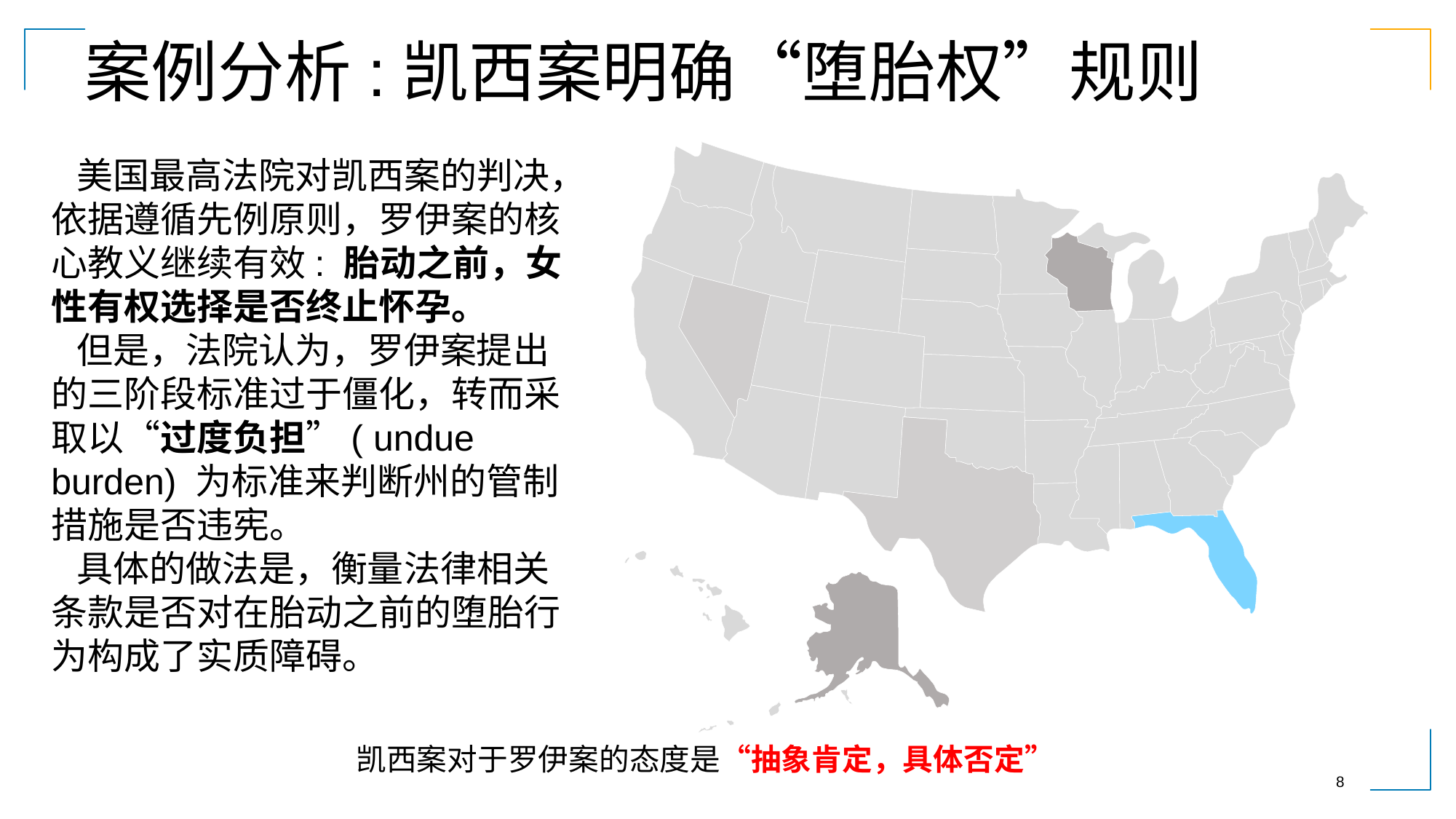

案例分析:凯西案明确“堕胎权”规则

  美国最高法院对凯西案的判决，依据遵循先例原则，罗伊案的核心教义继续有效: 胎动之前，女性有权选择是否终止怀孕。
  但是，法院认为，罗伊案提出的三阶段标准过于僵化，转而采取以“过度负担”( undue burden) 为标准来判断州的管制措施是否违宪。
  具体的做法是，衡量法律相关条款是否对在胎动之前的堕胎行为构成了实质障碍。

凯西案对于罗伊案的态度是“抽象肯定，具体否定”
8